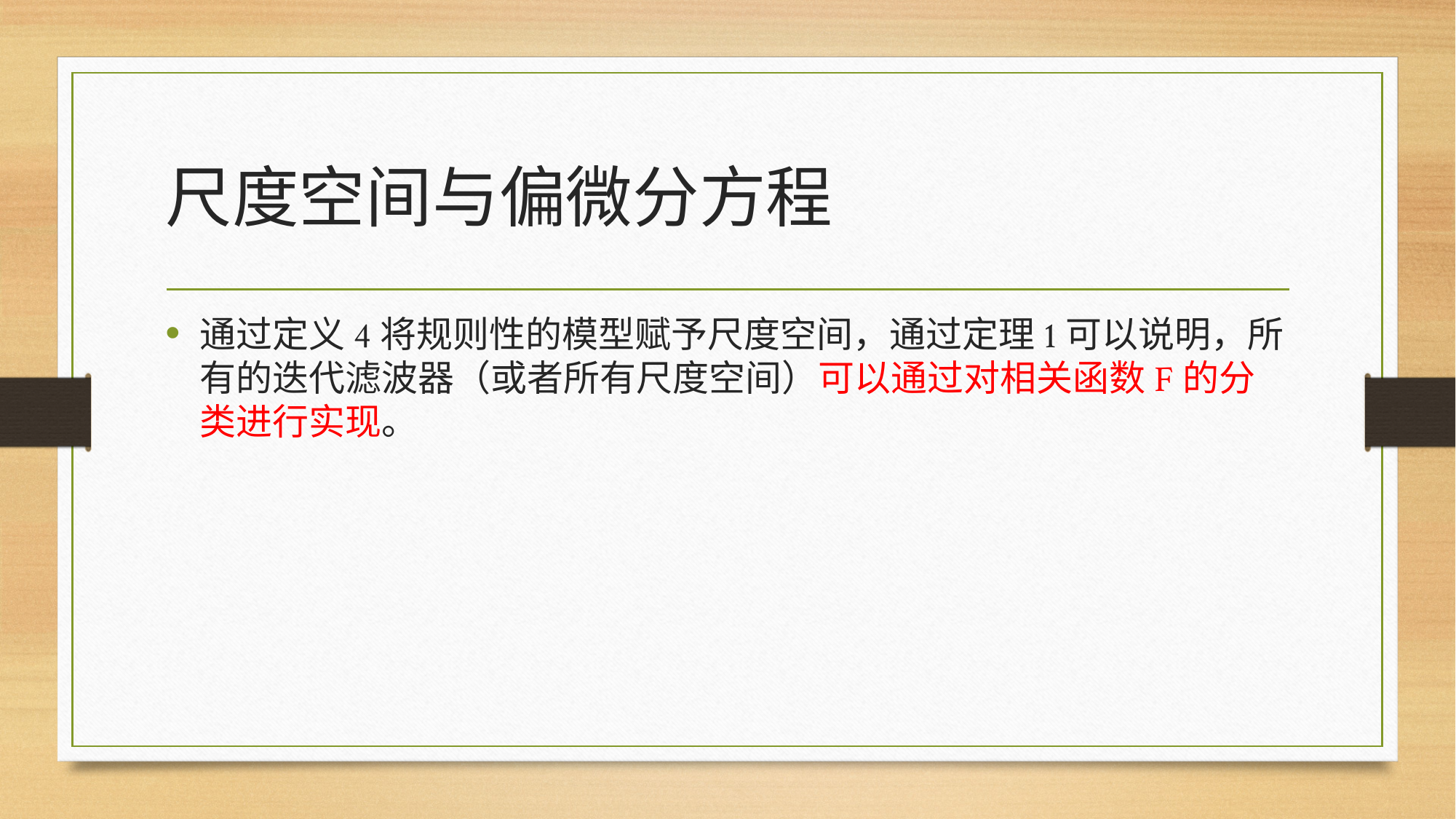

# 尺度空间与偏微分方程
通过定义4将规则性的模型赋予尺度空间，通过定理1可以说明，所有的迭代滤波器（或者所有尺度空间）可以通过对相关函数F的分类进行实现。